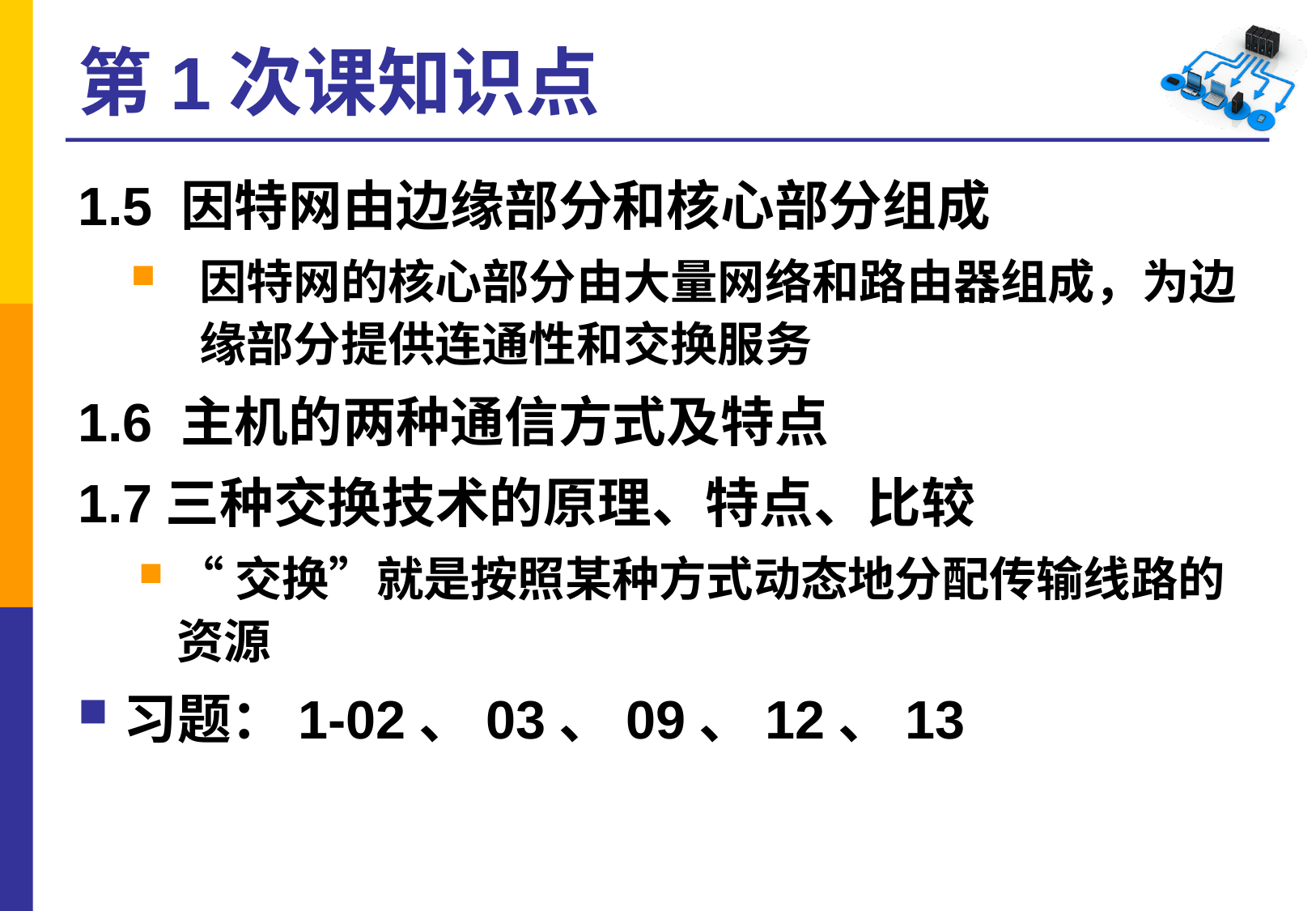

# 第1次课知识点
1.5 因特网由边缘部分和核心部分组成
因特网的核心部分由大量网络和路由器组成，为边缘部分提供连通性和交换服务
1.6 主机的两种通信方式及特点
1.7三种交换技术的原理、特点、比较
“交换”就是按照某种方式动态地分配传输线路的资源
习题：1-02、03、09、12、13